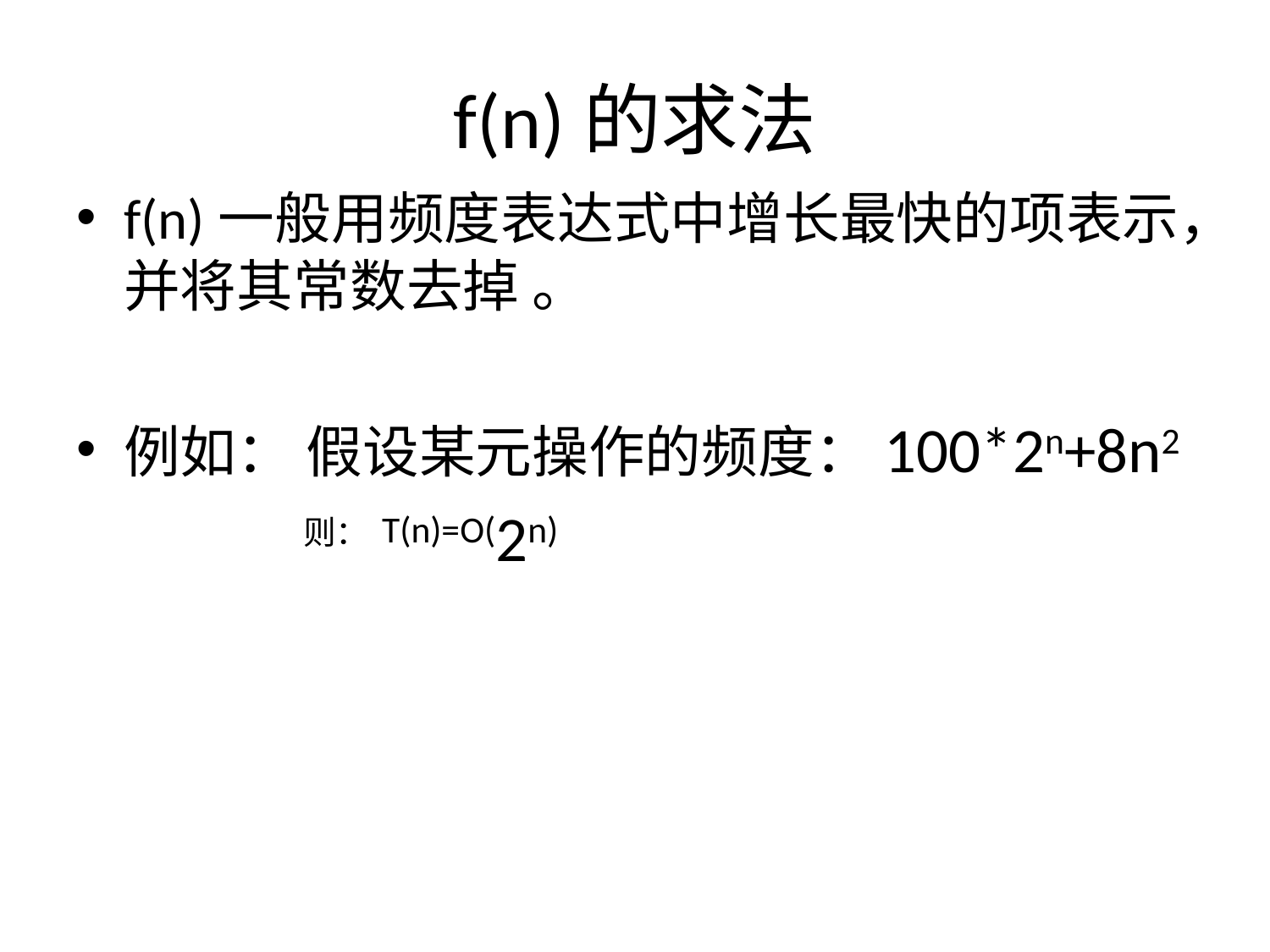

# f(n)的求法
f(n)一般用频度表达式中增长最快的项表示，并将其常数去掉 。

例如： 假设某元操作的频度：100*2n+8n2
                          则：T(n)=O(2n)